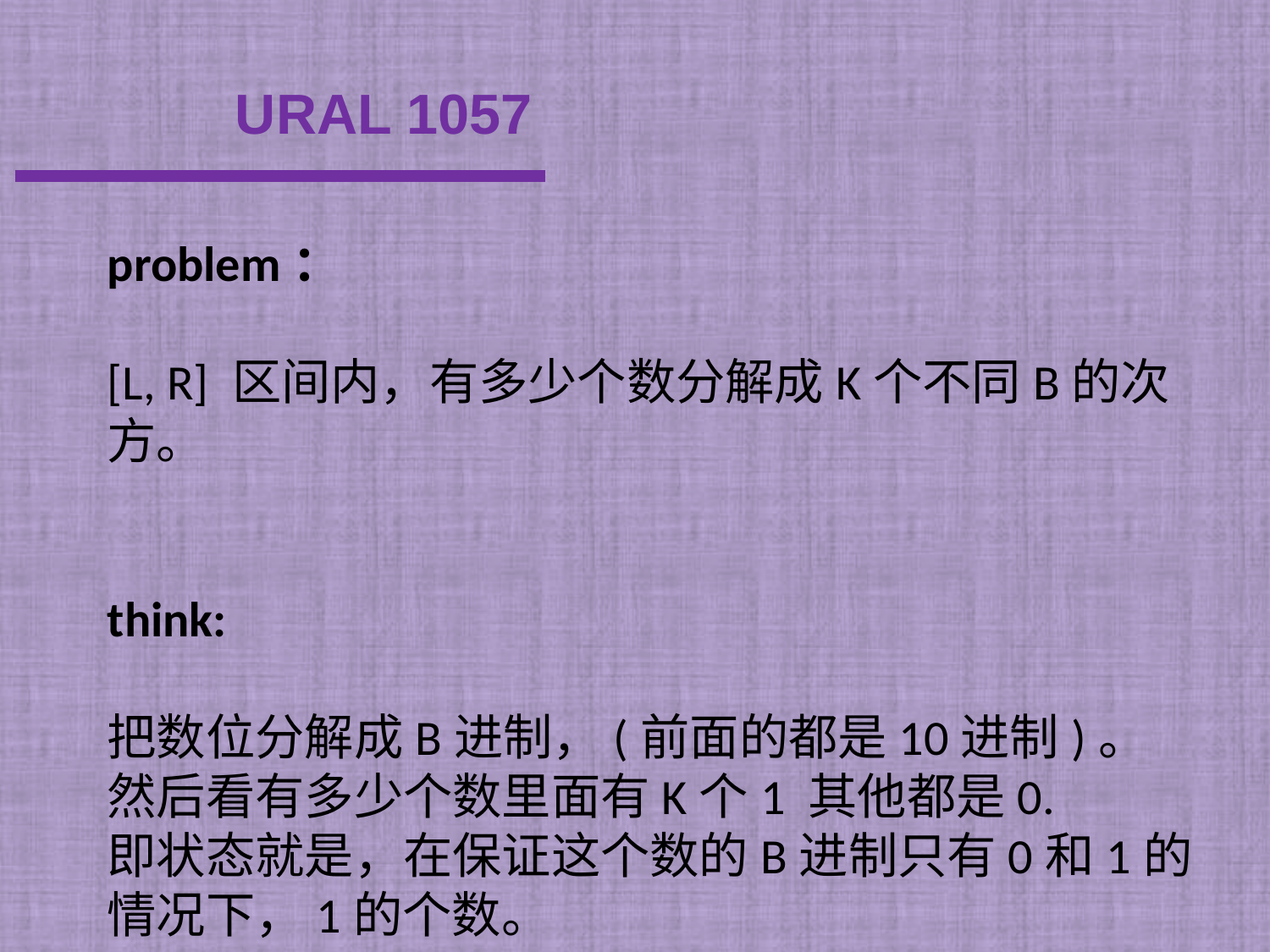

# URAL 1057
problem：

[L, R] 区间内，有多少个数分解成K个不同B的次方。

think:

把数位分解成B进制，(前面的都是10进制)。
然后看有多少个数里面有K个1 其他都是0.
即状态就是，在保证这个数的B进制只有0和1的情况下，1的个数。